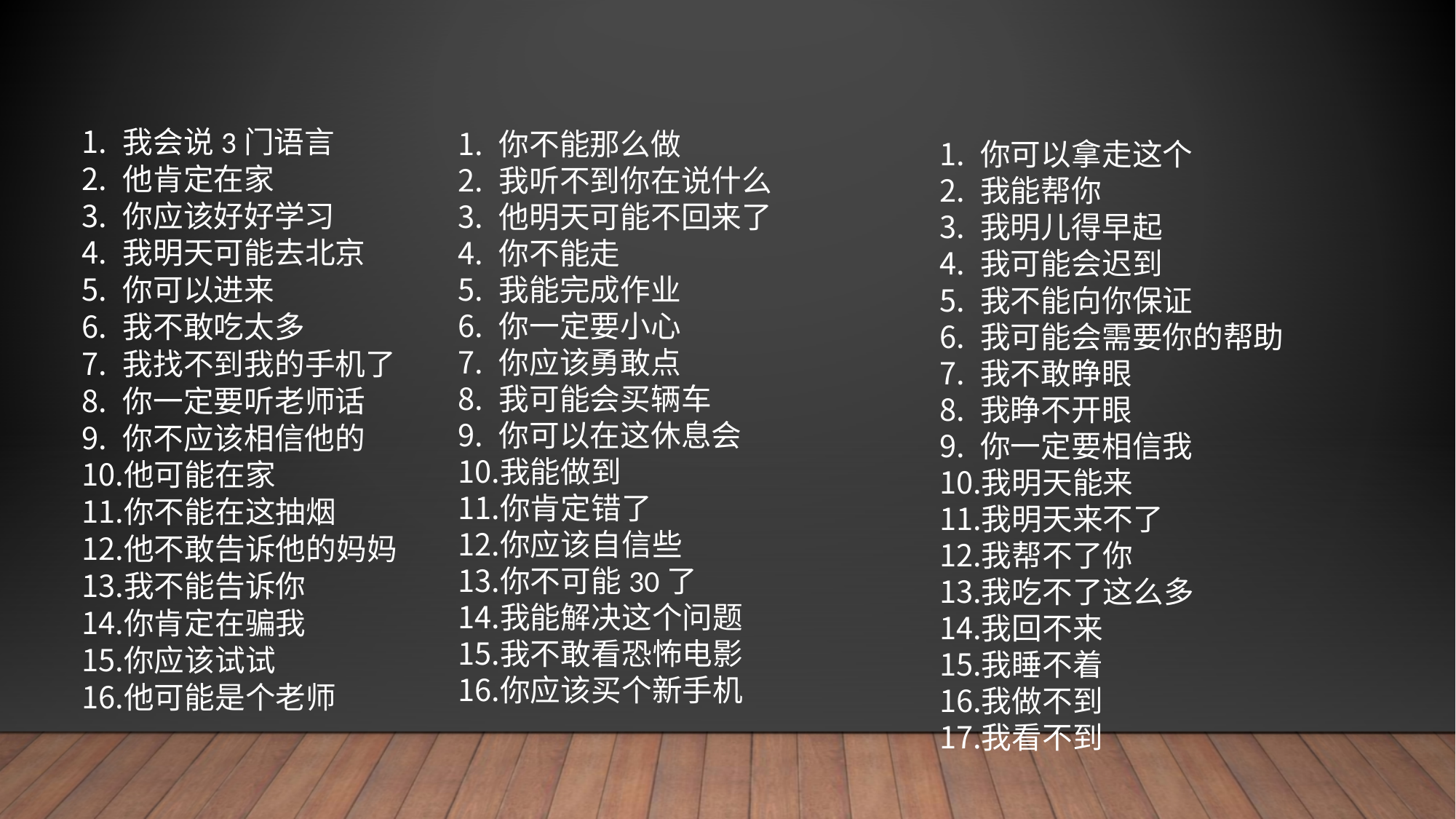

#
你不能那么做
我听不到你在说什么
他明天可能不回来了
你不能走
我能完成作业
你一定要小心
你应该勇敢点
我可能会买辆车
你可以在这休息会
我能做到
你肯定错了
你应该自信些
你不可能30了
我能解决这个问题
我不敢看恐怖电影
你应该买个新手机

我会说3门语言
他肯定在家
你应该好好学习
我明天可能去北京
你可以进来
我不敢吃太多
我找不到我的手机了
你一定要听老师话
你不应该相信他的
他可能在家
你不能在这抽烟
他不敢告诉他的妈妈
我不能告诉你
你肯定在骗我
你应该试试
他可能是个老师

你可以拿走这个
我能帮你
我明儿得早起
我可能会迟到
我不能向你保证
我可能会需要你的帮助
我不敢睁眼
我睁不开眼
你一定要相信我
我明天能来
我明天来不了
我帮不了你
我吃不了这么多
我回不来
我睡不着
我做不到
我看不到